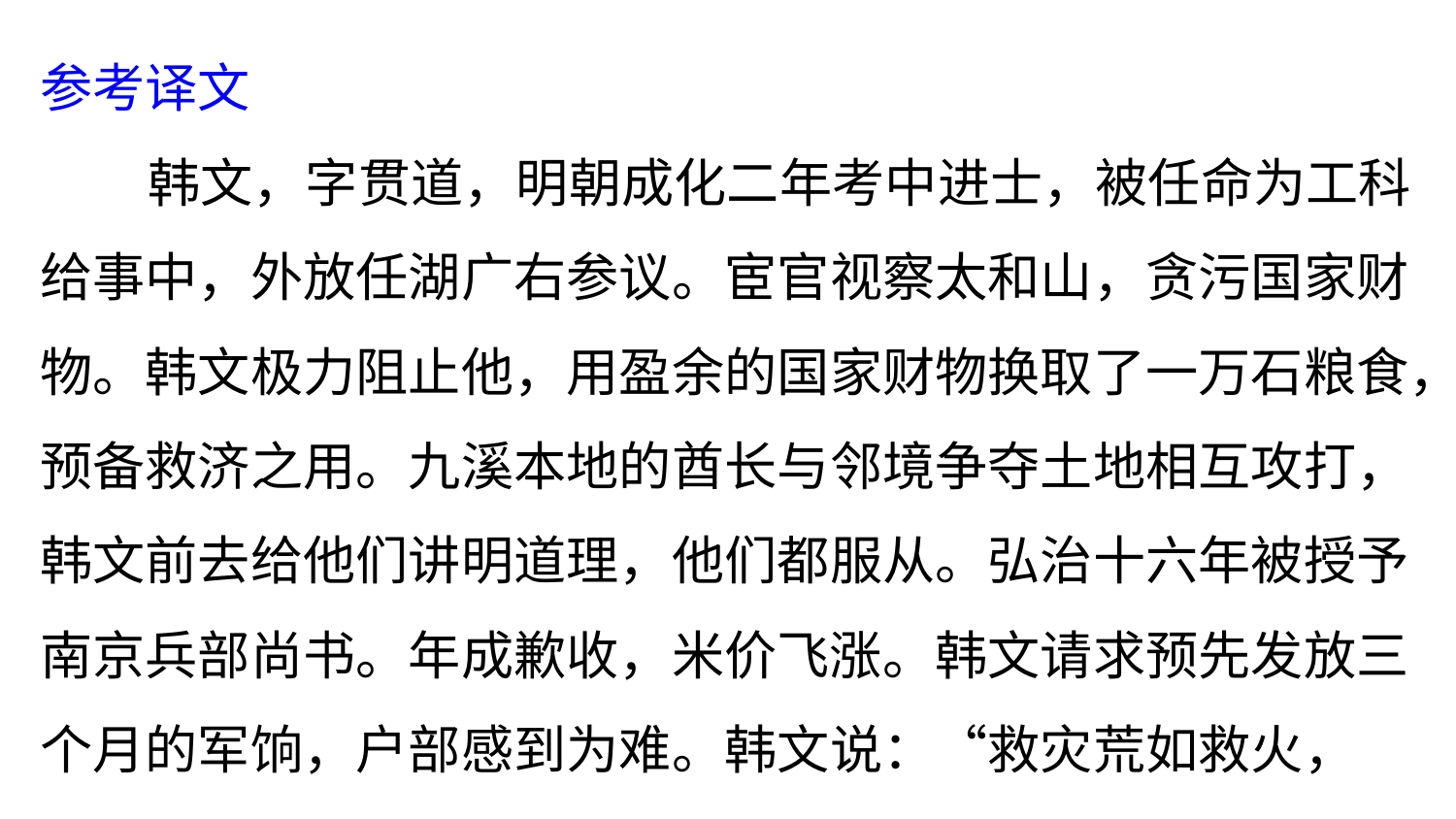

参考译文
        韩文，字贯道，明朝成化二年考中进士，被任命为工科给事中，外放任湖广右参议。宦官视察太和山，贪污国家财物。韩文极力阻止他，用盈余的国家财物换取了一万石粮食，预备救济之用。九溪本地的酋长与邻境争夺土地相互攻打，韩文前去给他们讲明道理，他们都服从。弘治十六年被授予南京兵部尚书。年成歉收，米价飞涨。韩文请求预先发放三个月的军饷，户部感到为难。韩文说：“救灾荒如救火，